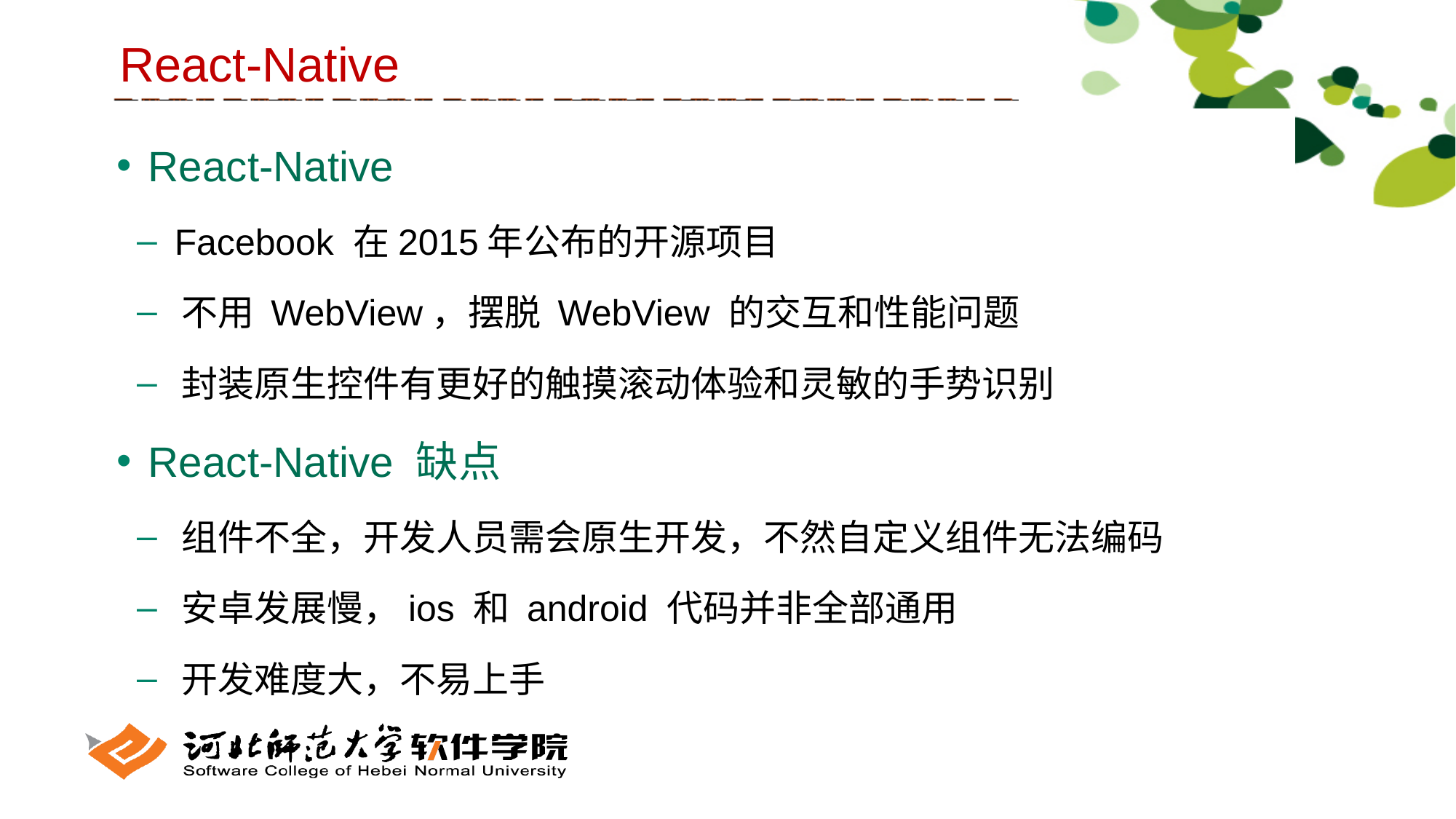

React-Native
 React-Native
 Facebook 在2015年公布的开源项目
 不用 WebView，摆脱 WebView 的交互和性能问题
 封装原生控件有更好的触摸滚动体验和灵敏的手势识别
 React-Native 缺点
 组件不全，开发人员需会原生开发，不然自定义组件无法编码
 安卓发展慢，ios 和 android 代码并非全部通用
 开发难度大，不易上手